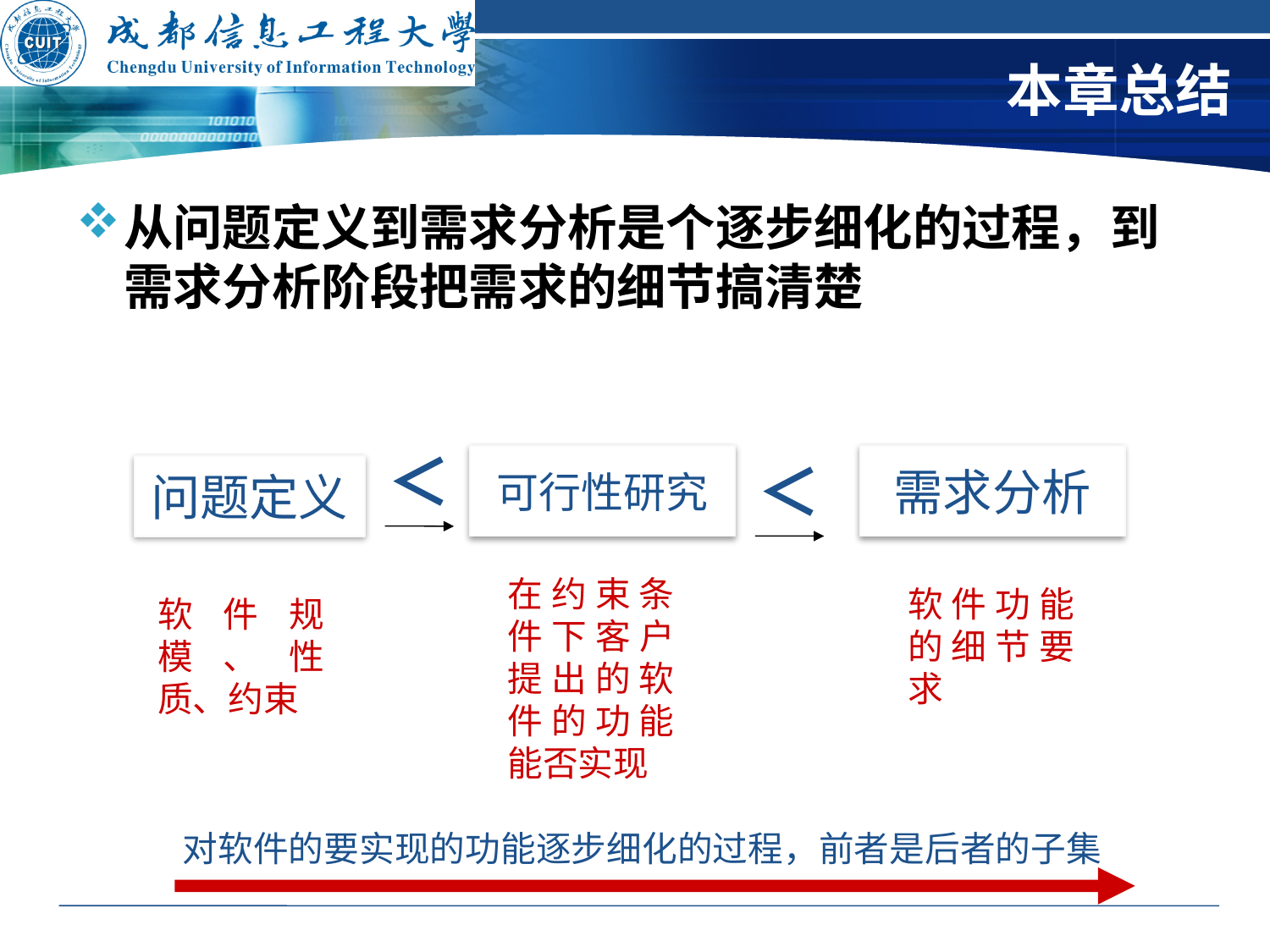

# 本章总结
从问题定义到需求分析是个逐步细化的过程，到需求分析阶段把需求的细节搞清楚

＜
可行性研究
＜
需求分析
问题定义

在约束条件下客户提出的软件的功能能否实现
软件功能的细节要求
软件规模、性质、约束
对软件的要实现的功能逐步细化的过程，前者是后者的子集